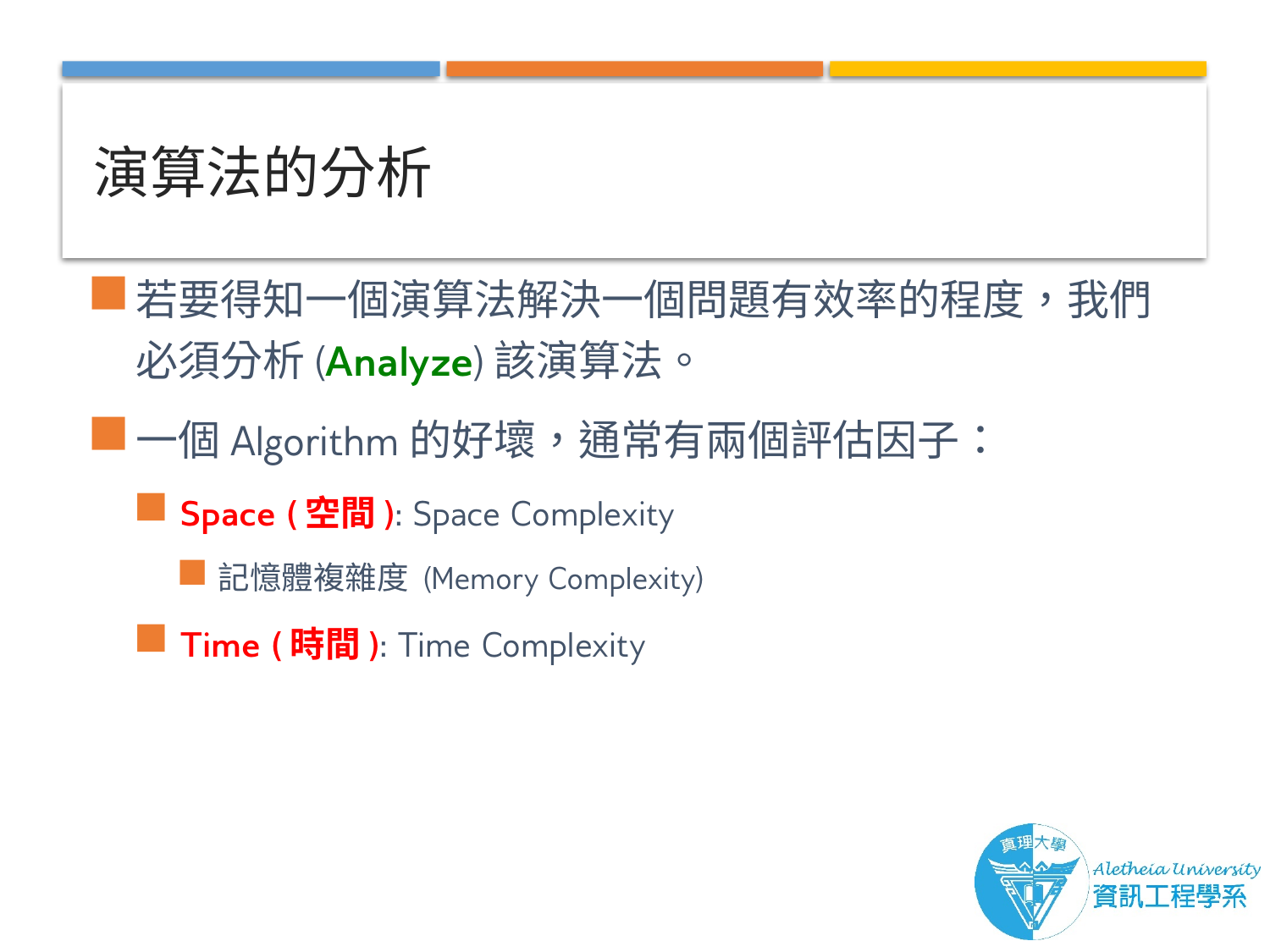

# 演算法的分析
若要得知一個演算法解決一個問題有效率的程度，我們必須分析(Analyze)該演算法。
一個Algorithm的好壞，通常有兩個評估因子：
Space (空間): Space Complexity
記憶體複雜度 (Memory Complexity)
Time (時間): Time Complexity